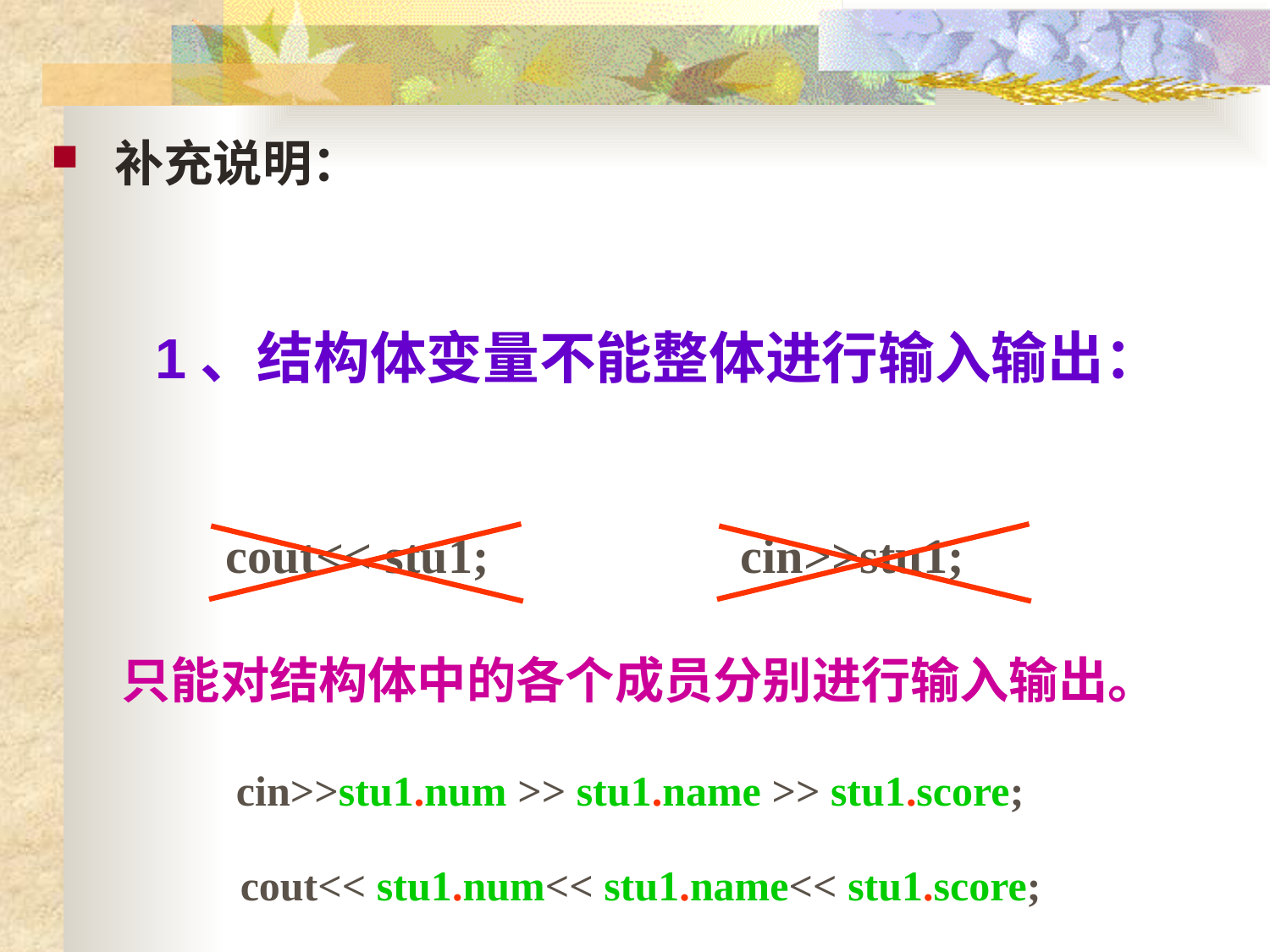

补充说明：
1、结构体变量不能整体进行输入输出：
cout<< stu1;
cin>>stu1;

只能对结构体中的各个成员分别进行输入输出。
cin>>stu1.num >> stu1.name >> stu1.score;
cout<< stu1.num<< stu1.name<< stu1.score;